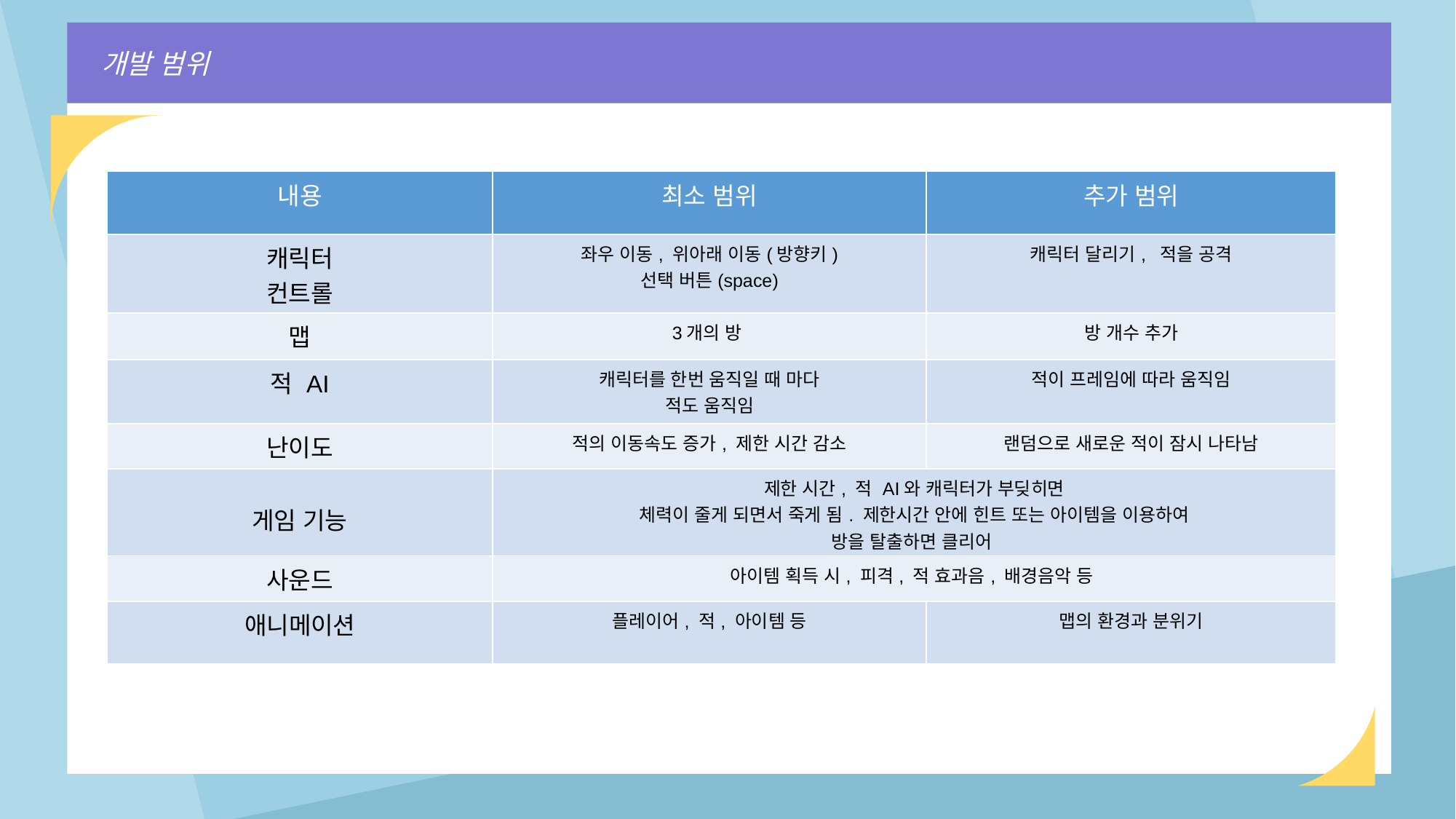

개발 범위

| 내용 | 최소 범위 | 추가 범위 |
| --- | --- | --- |
| 캐릭터 컨트롤 | 좌우 이동, 위아래 이동(방향키) 선택 버튼(space) | 캐릭터 달리기, 적을 공격 |
| 맵 | 3개의 방 | 방 개수 추가 |
| 적 AI | 캐릭터를 한번 움직일 때 마다 적도 움직임 | 적이 프레임에 따라 움직임 |
| 난이도 | 적의 이동속도 증가, 제한 시간 감소 | 랜덤으로 새로운 적이 잠시 나타남 |
| 게임 기능 | 제한 시간, 적 AI와 캐릭터가 부딪히면 체력이 줄게 되면서 죽게 됨. 제한시간 안에 힌트 또는 아이템을 이용하여 방을 탈출하면 클리어 |  |
| 사운드 | 아이템 획득 시, 피격, 적 효과음, 배경음악 등 |  |
| 애니메이션 | 플레이어, 적, 아이템 등 | 맵의 환경과 분위기 |
▶

### Chart

| Category |
|---|